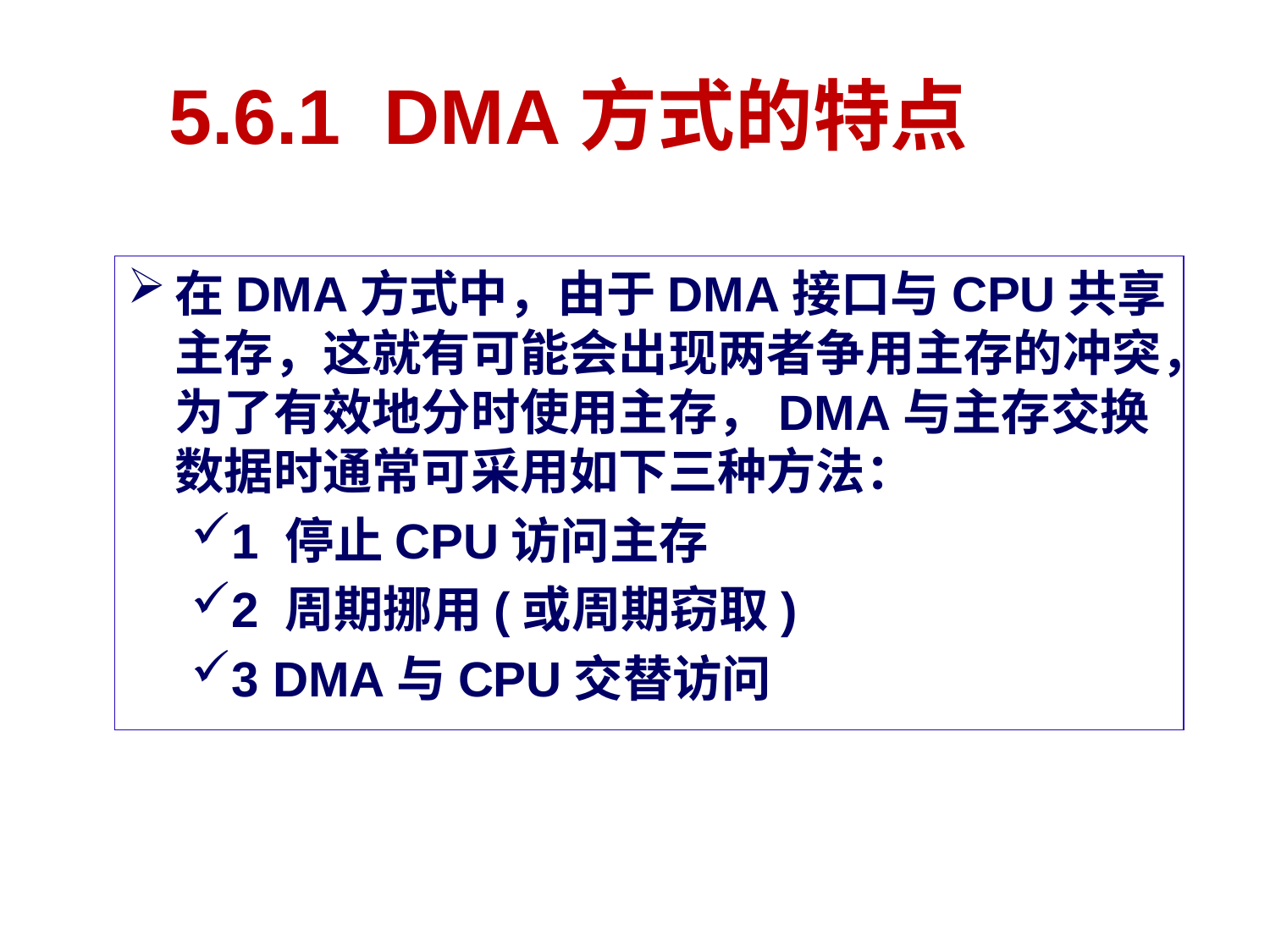

# 5.6.1  DMA方式的特点
在DMA方式中，由于DMA接口与CPU共享主存，这就有可能会出现两者争用主存的冲突，为了有效地分时使用主存，DMA与主存交换数据时通常可采用如下三种方法：
1 停止CPU访问主存
2 周期挪用(或周期窃取)
3 DMA与CPU交替访问